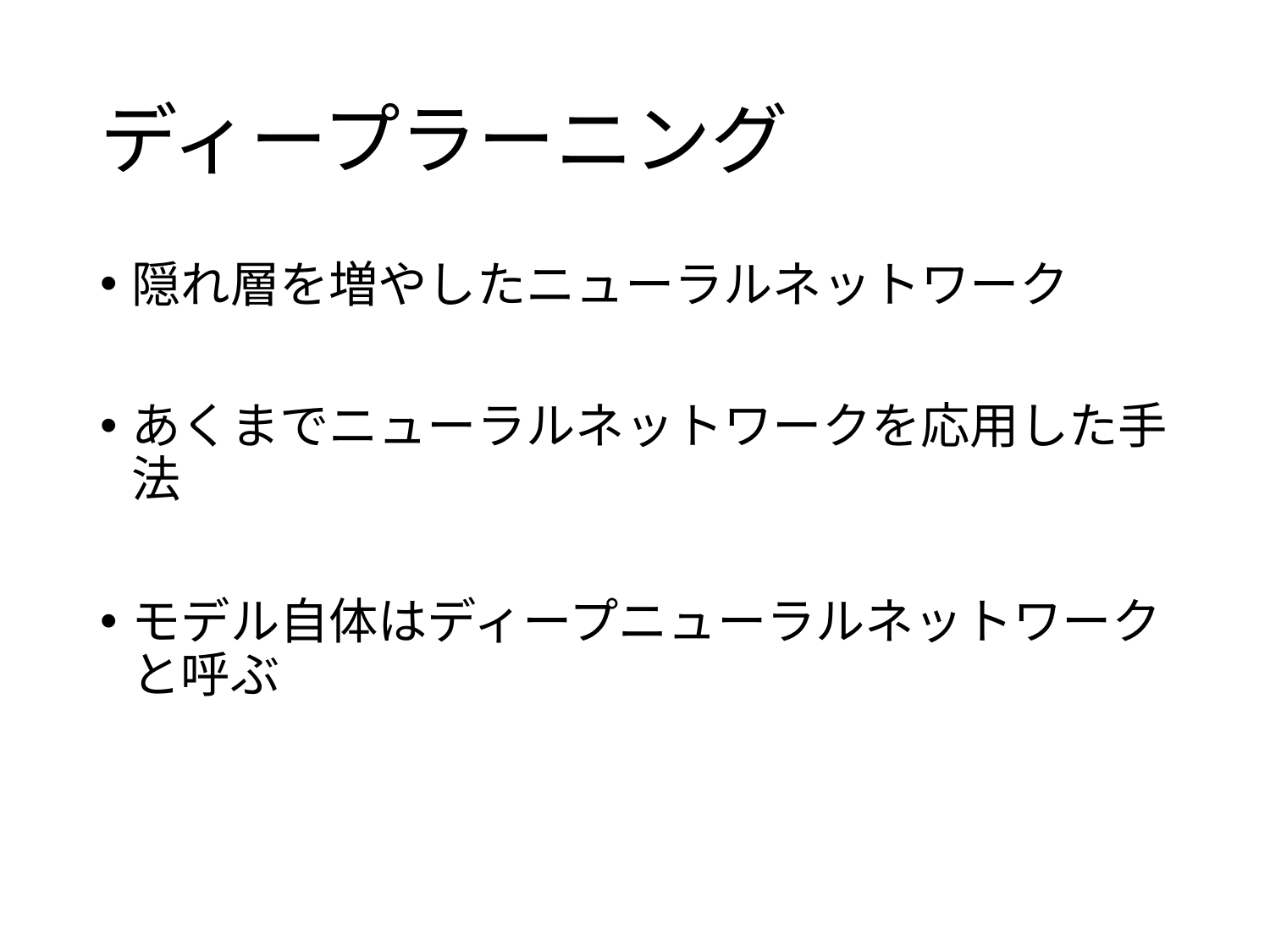

# ディープラーニング
隠れ層を増やしたニューラルネットワーク

あくまでニューラルネットワークを応用した手法

モデル自体はディープニューラルネットワークと呼ぶ